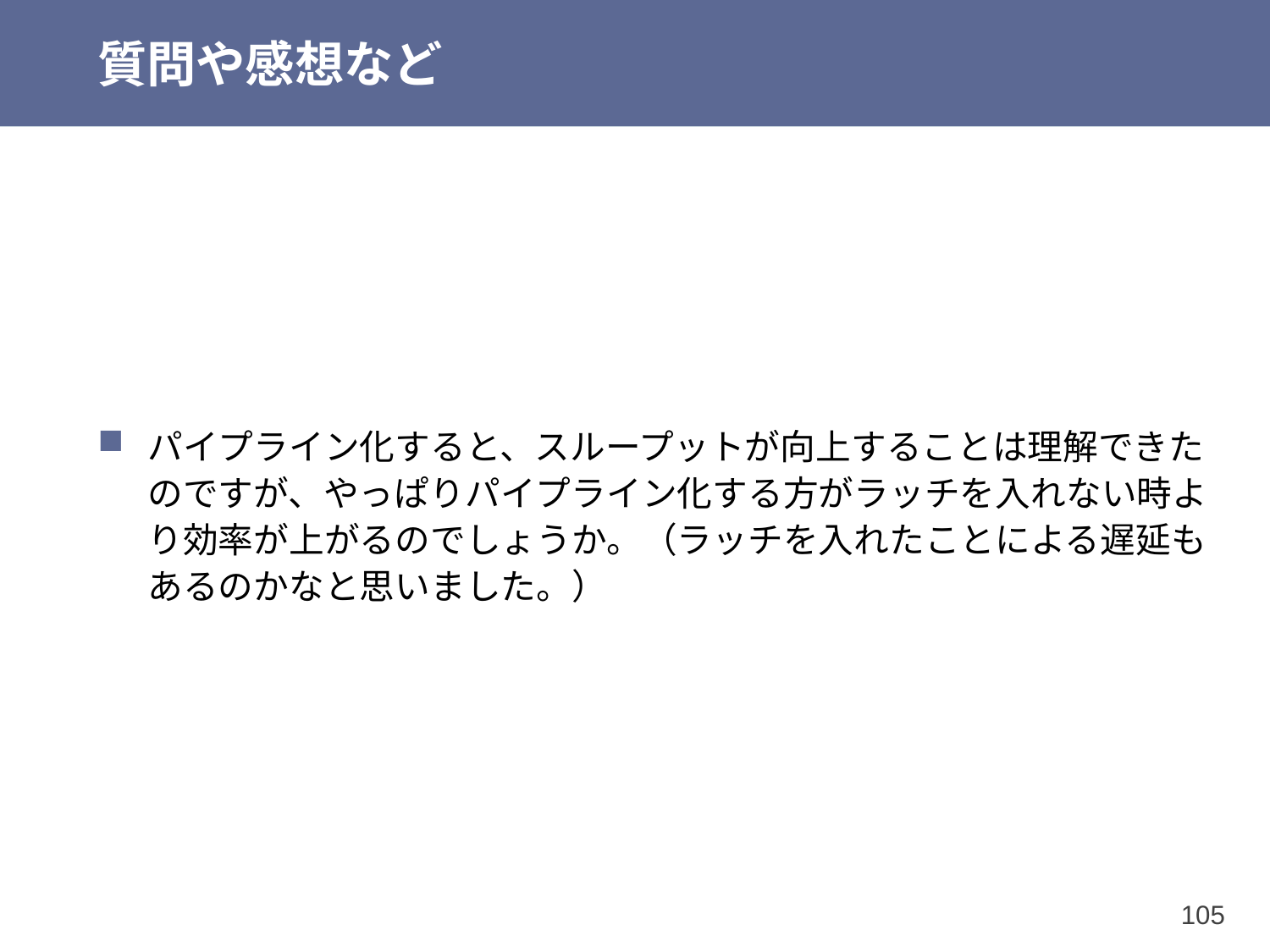

# 質問や感想など
パイプライン化すると、スループットが向上することは理解できたのですが、やっぱりパイプライン化する方がラッチを入れない時より効率が上がるのでしょうか。（ラッチを入れたことによる遅延もあるのかなと思いました。）